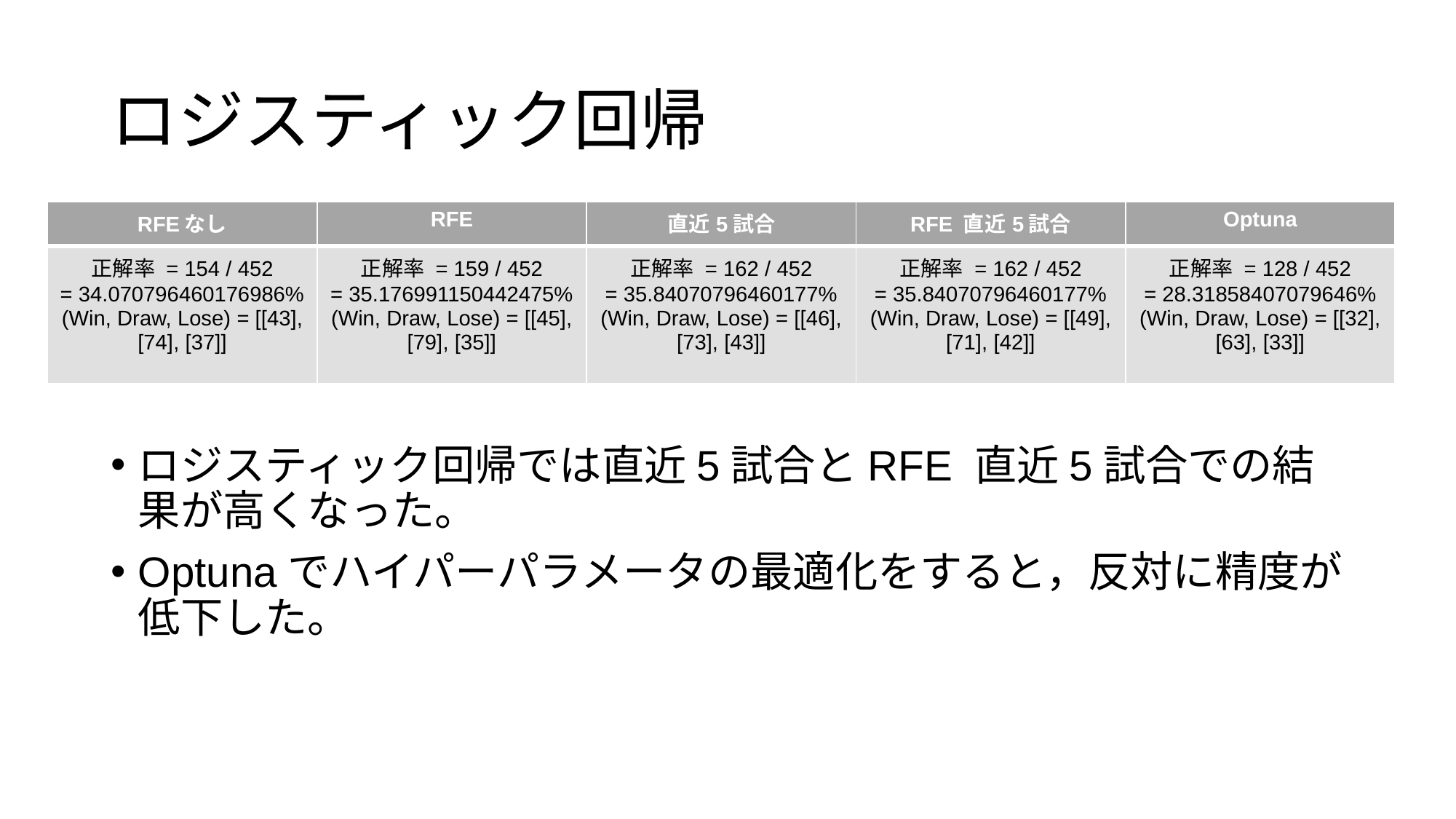

# ロジスティック回帰
| RFEなし | RFE | 直近5試合 | RFE 直近5試合 | Optuna |
| --- | --- | --- | --- | --- |
| 正解率 = 154 / 452 = 34.070796460176986% (Win, Draw, Lose) = [[43], [74], [37]] | 正解率 = 159 / 452 = 35.176991150442475% (Win, Draw, Lose) = [[45], [79], [35]] | 正解率 = 162 / 452 = 35.84070796460177% (Win, Draw, Lose) = [[46], [73], [43]] | 正解率 = 162 / 452 = 35.84070796460177% (Win, Draw, Lose) = [[49], [71], [42]] | 正解率 = 128 / 452 = 28.31858407079646% (Win, Draw, Lose) = [[32], [63], [33]] |
ロジスティック回帰では直近5試合とRFE 直近5試合での結果が高くなった。
Optunaでハイパーパラメータの最適化をすると，反対に精度が低下した。